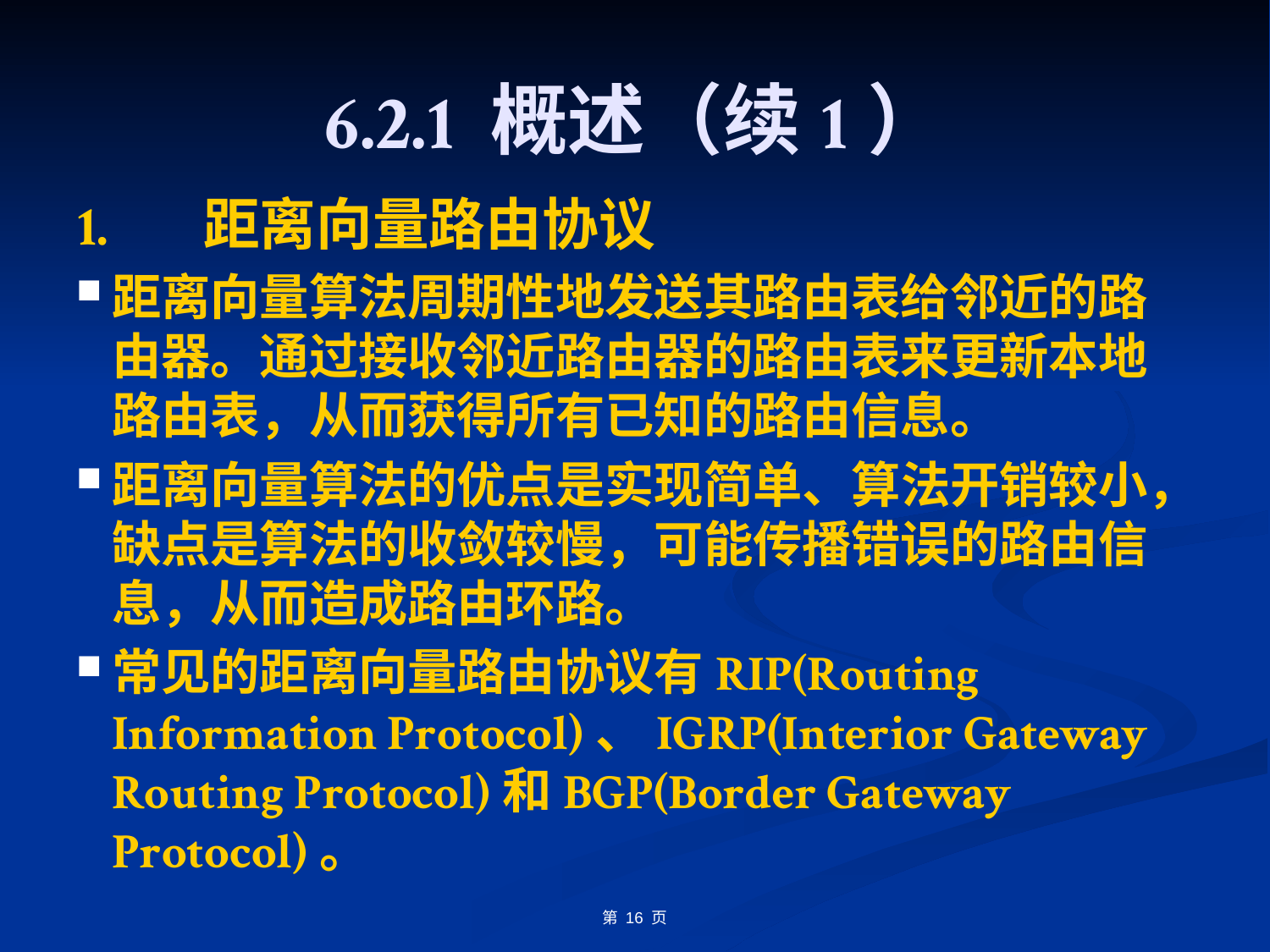

# 6.2.1 概述（续1）
1.	距离向量路由协议
距离向量算法周期性地发送其路由表给邻近的路由器。通过接收邻近路由器的路由表来更新本地路由表，从而获得所有已知的路由信息。
距离向量算法的优点是实现简单、算法开销较小，缺点是算法的收敛较慢，可能传播错误的路由信息，从而造成路由环路。
常见的距离向量路由协议有RIP(Routing Information Protocol)、IGRP(Interior Gateway Routing Protocol)和BGP(Border Gateway Protocol)。
第 16 页